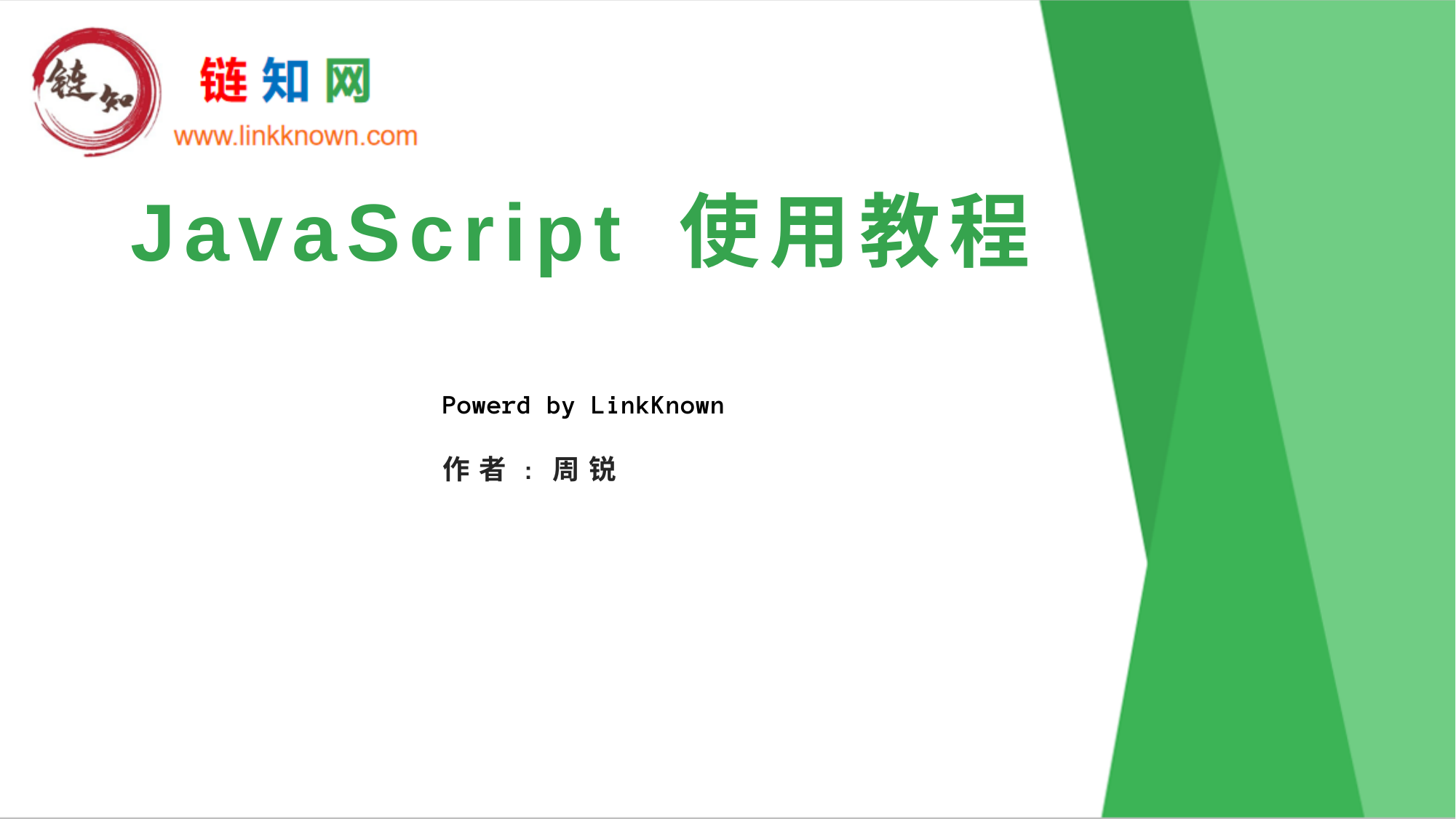

# JavaScript 使用教程
Powerd by LinkKnown

作者:周锐